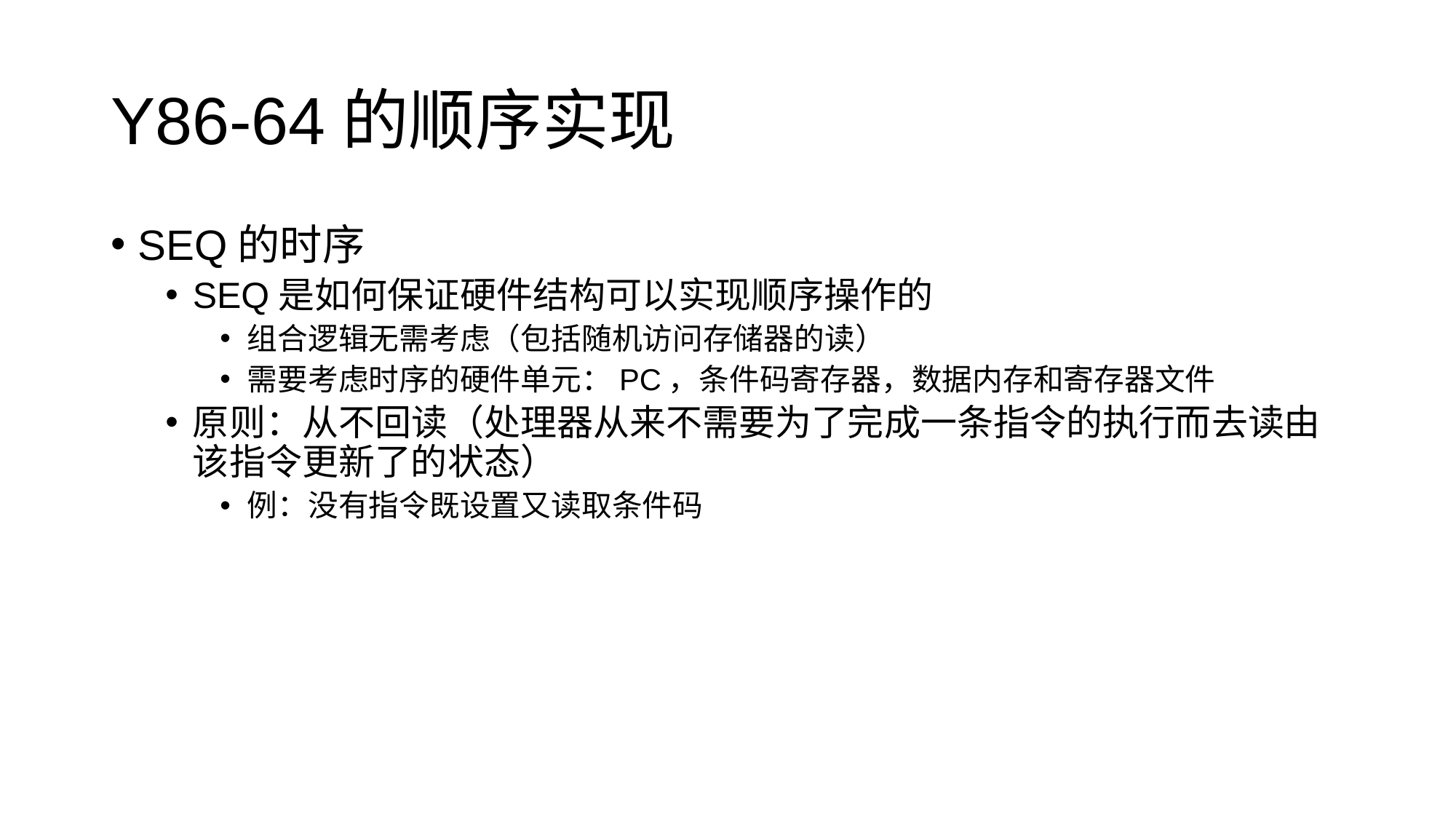

# Y86-64的顺序实现
SEQ的时序
SEQ是如何保证硬件结构可以实现顺序操作的
组合逻辑无需考虑（包括随机访问存储器的读）
需要考虑时序的硬件单元：PC，条件码寄存器，数据内存和寄存器文件
原则：从不回读（处理器从来不需要为了完成一条指令的执行而去读由该指令更新了的状态）
例：没有指令既设置又读取条件码